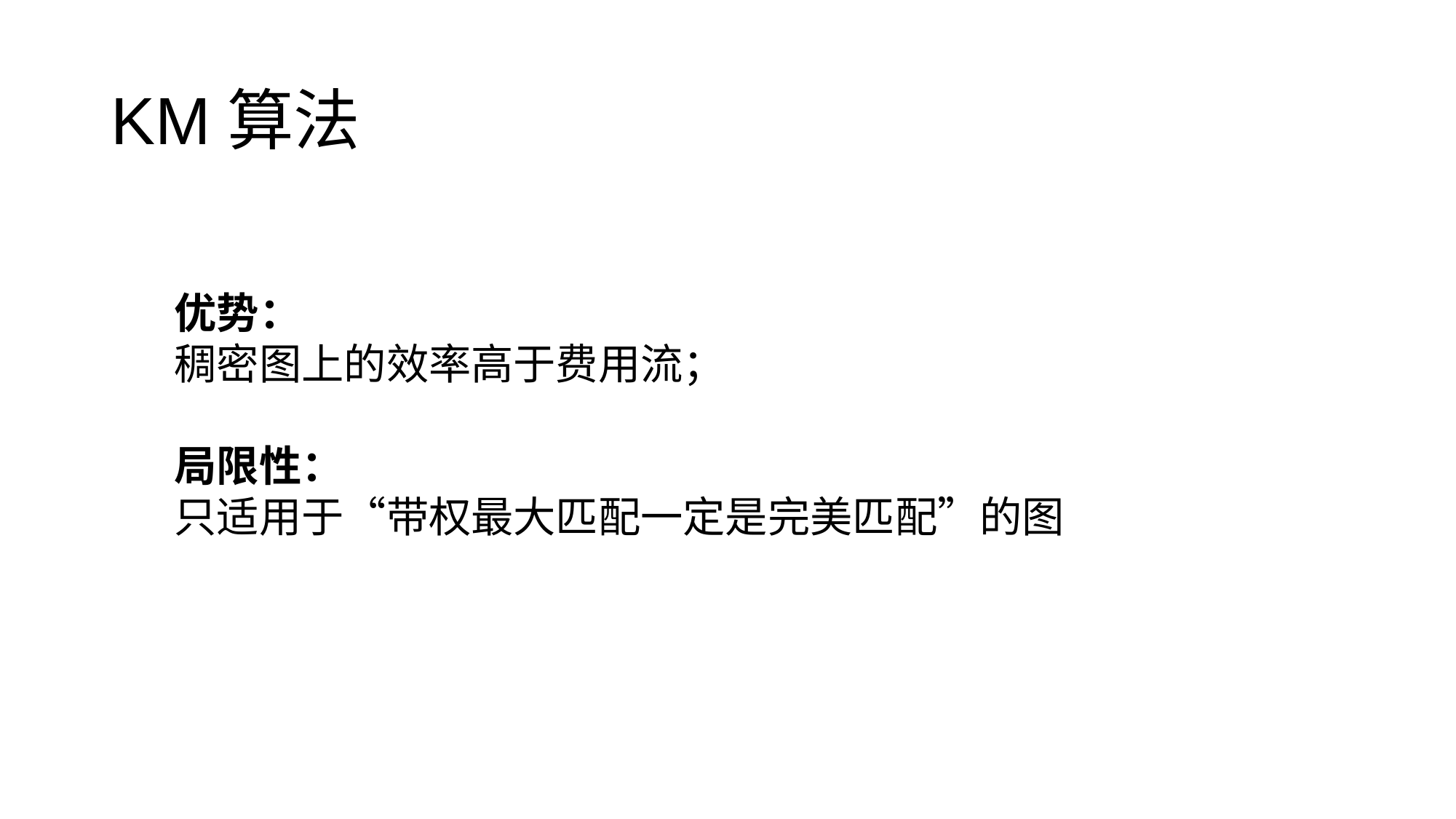

# KM算法
优势：
稠密图上的效率高于费用流；

局限性：
只适用于“带权最大匹配一定是完美匹配”的图